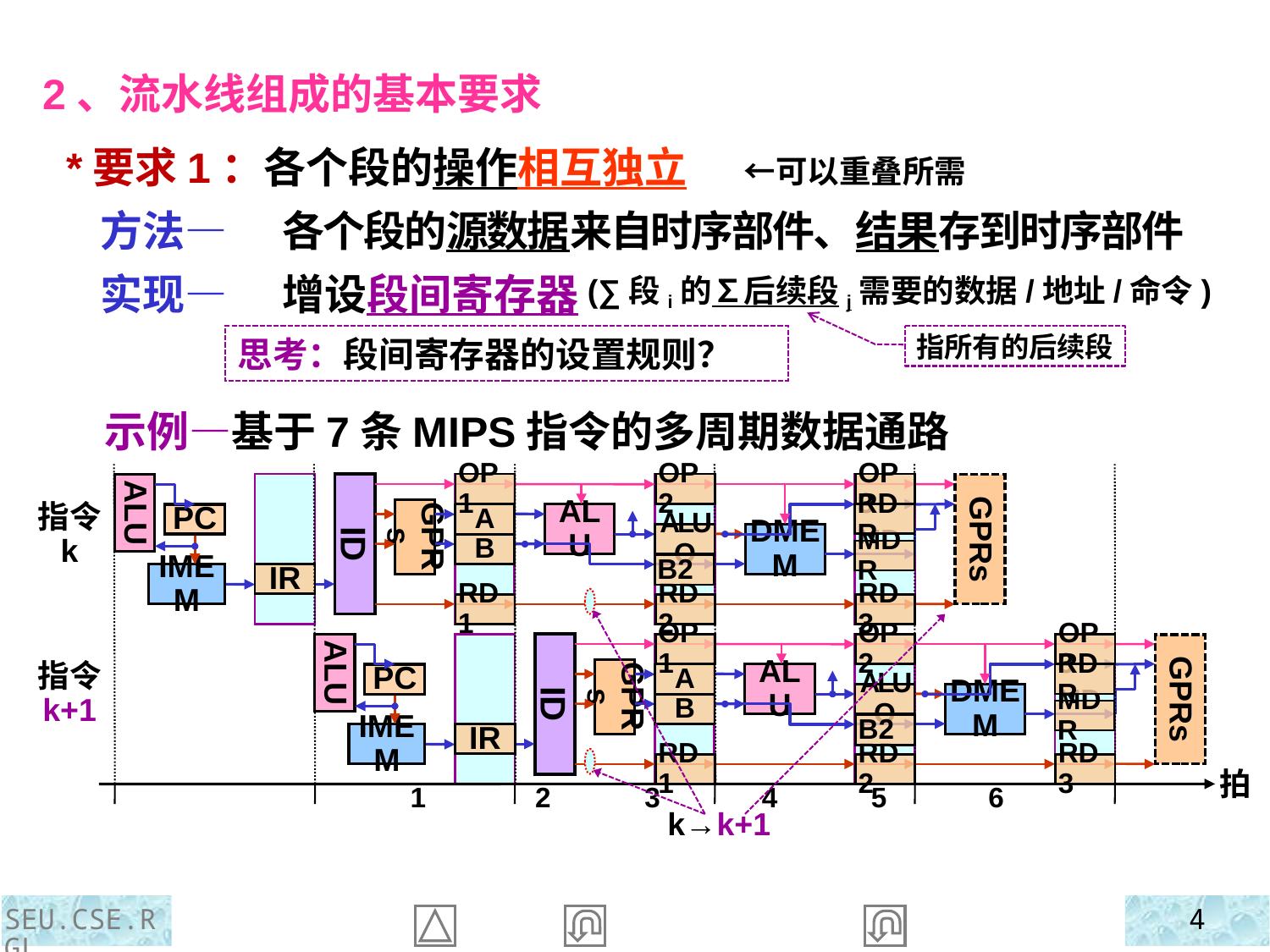

2、流水线组成的基本要求
  *要求1：各个段的操作相互独立      ←可以重叠所需
     方法—
     实现—
各个段的源数据来自时序部件、结果存到时序部件
增设段间寄存器
(∑段i的∑后续段j需要的数据/地址/命令)
指所有的后续段
思考：段间寄存器的设置规则？
      示例—基于7条MIPS指令的多周期数据通路
拍
1              2            3             4            5             6
ALU
ID
GPRs
GPRs
ALU
PC
A
DMEM
ALUO
B
IR
IMEM
指令
k
ALU
ID
GPRs
GPRs
ALU
PC
A
DMEM
ALUO
B
IR
IMEM
指令
k+1

OP1
OP2
OP3
RDR
MDR
B2
RD1
RD2
RD3
OP1
OP2
OP3
RDR
MDR
B2
RD1
RD2
RD3

k→k+1
SEU.CSE.RGL
4